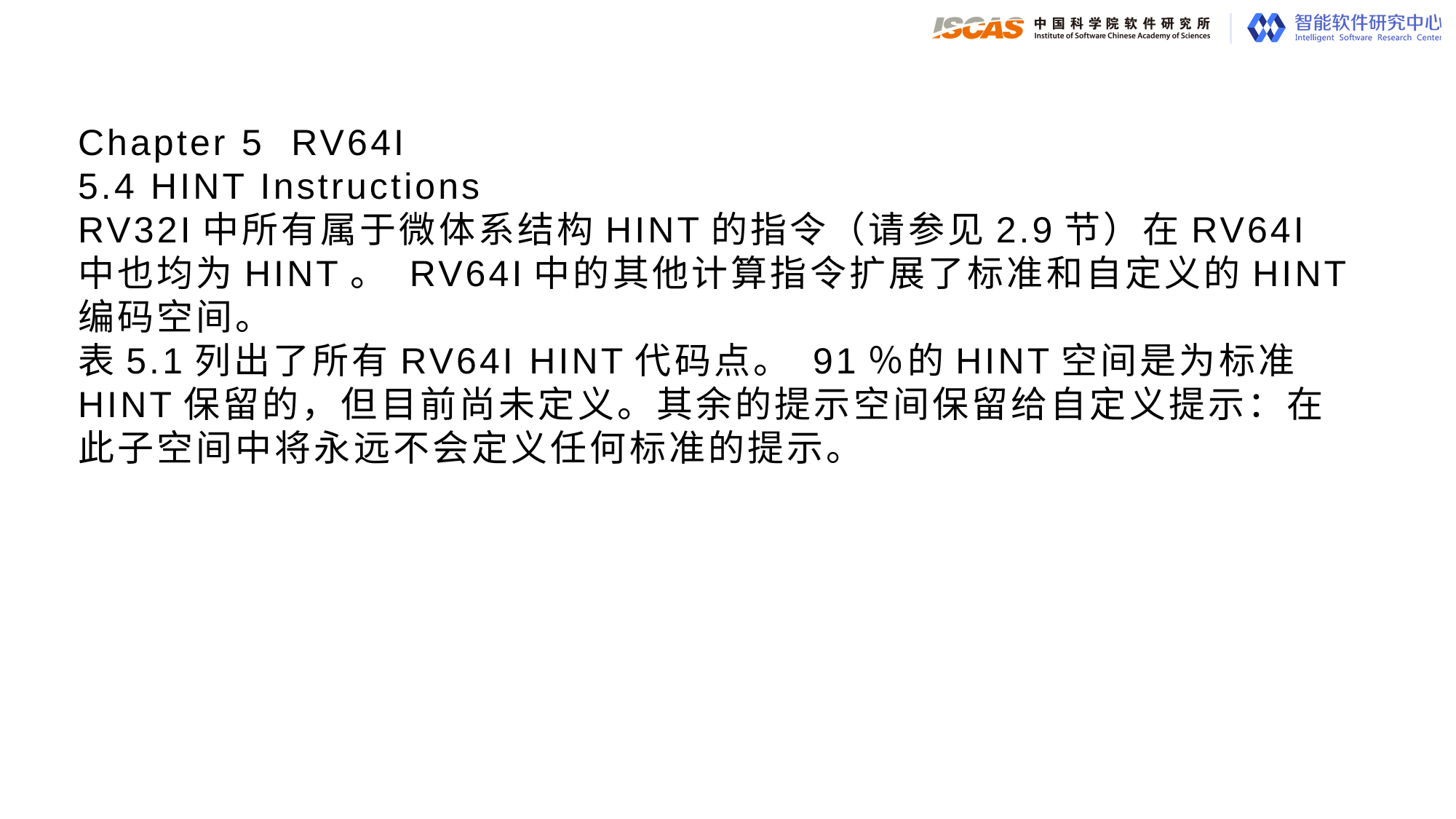

Chapter 5  RV64I
5.4 HINT Instructions
RV32I中所有属于微体系结构HINT的指令（请参见2.9节）在RV64I中也均为HINT。 RV64I中的其他计算指令扩展了标准和自定义的HINT编码空间。
表5.1列出了所有RV64I HINT代码点。 91％的HINT空间是为标准HINT保留的，但目前尚未定义。其余的提示空间保留给自定义提示：在此子空间中将永远不会定义任何标准的提示。